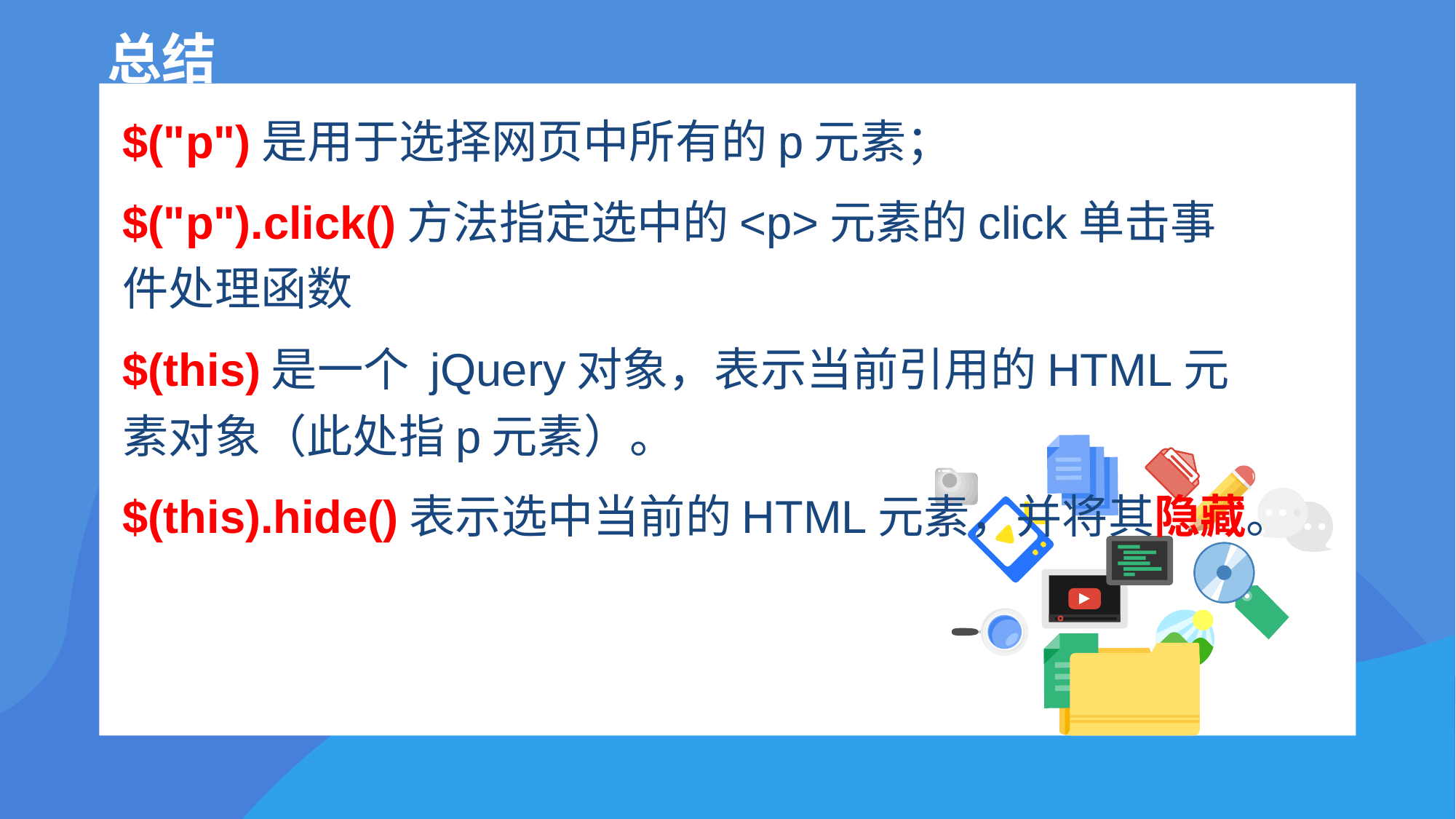

# 总结
$("p")是用于选择网页中所有的p元素；
$("p").click()方法指定选中的<p>元素的click单击事件处理函数
$(this)是一个 jQuery对象，表示当前引用的HTML元素对象（此处指p元素）。
$(this).hide()表示选中当前的HTML元素，并将其隐藏。